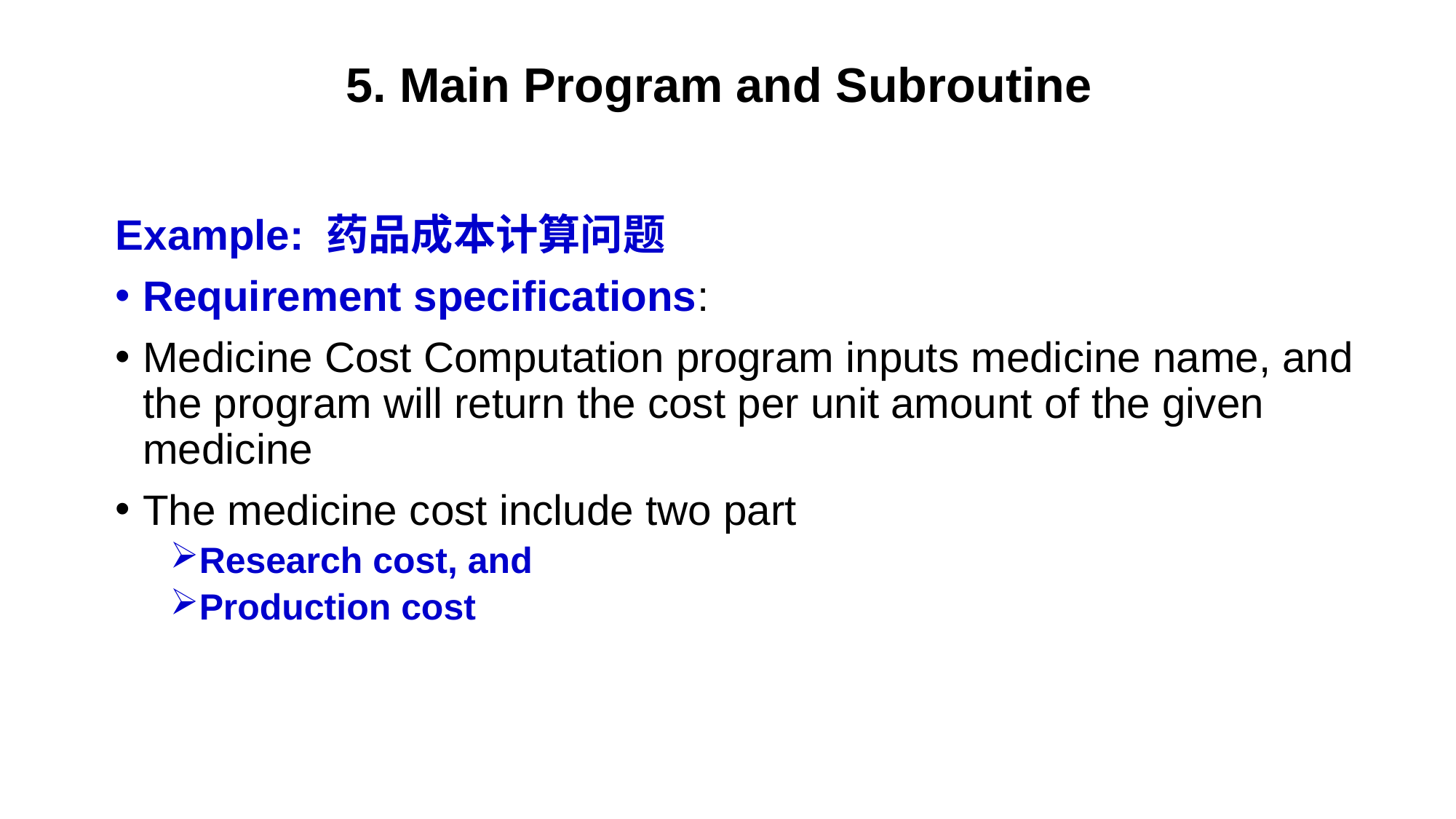

5. Main Program and Subroutine
Example: 药品成本计算问题
Requirement specifications:
Medicine Cost Computation program inputs medicine name, and the program will return the cost per unit amount of the given medicine
The medicine cost include two part
Research cost, and
Production cost